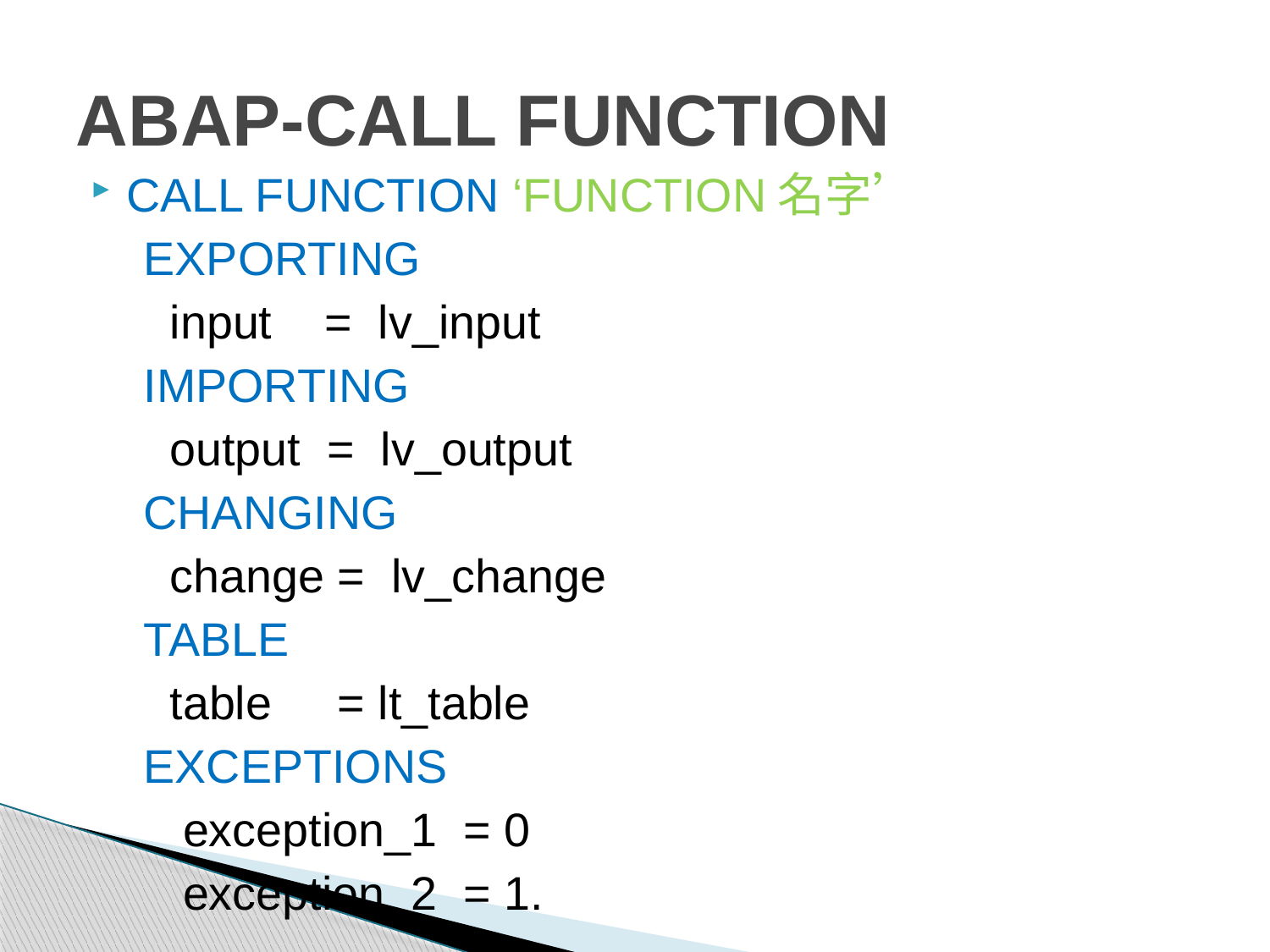

# ABAP-CALL FUNCTION
CALL FUNCTION ‘FUNCTION名字’
    EXPORTING
      input    =  lv_input
    IMPORTING
      output  =  lv_output
    CHANGING
      change =  lv_change
    TABLE
      table     = lt_table
    EXCEPTIONS
       exception_1  = 0
       exception_2  = 1.